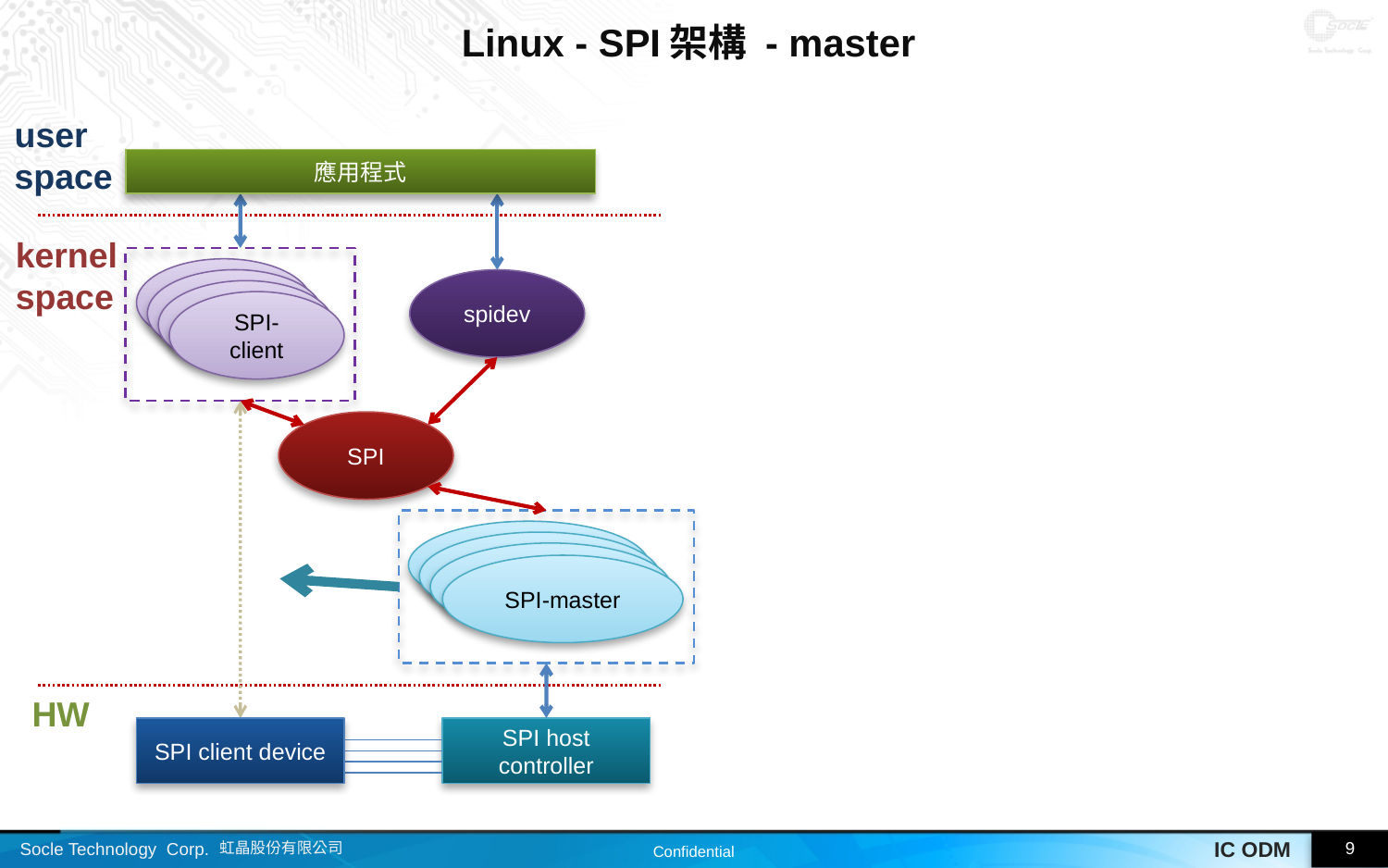

# Linux - SPI架構 - master
user
space
應用程式
kernel
space

i2c-client
i2c-client
spidev
i2c-client
SPI-client
SPI

i2c-adapter
/algorithm
i2c-adapter
/algorithm
i2c-adapter
/algorithm
SPI-master
HW
SPI client device
SPI host controller